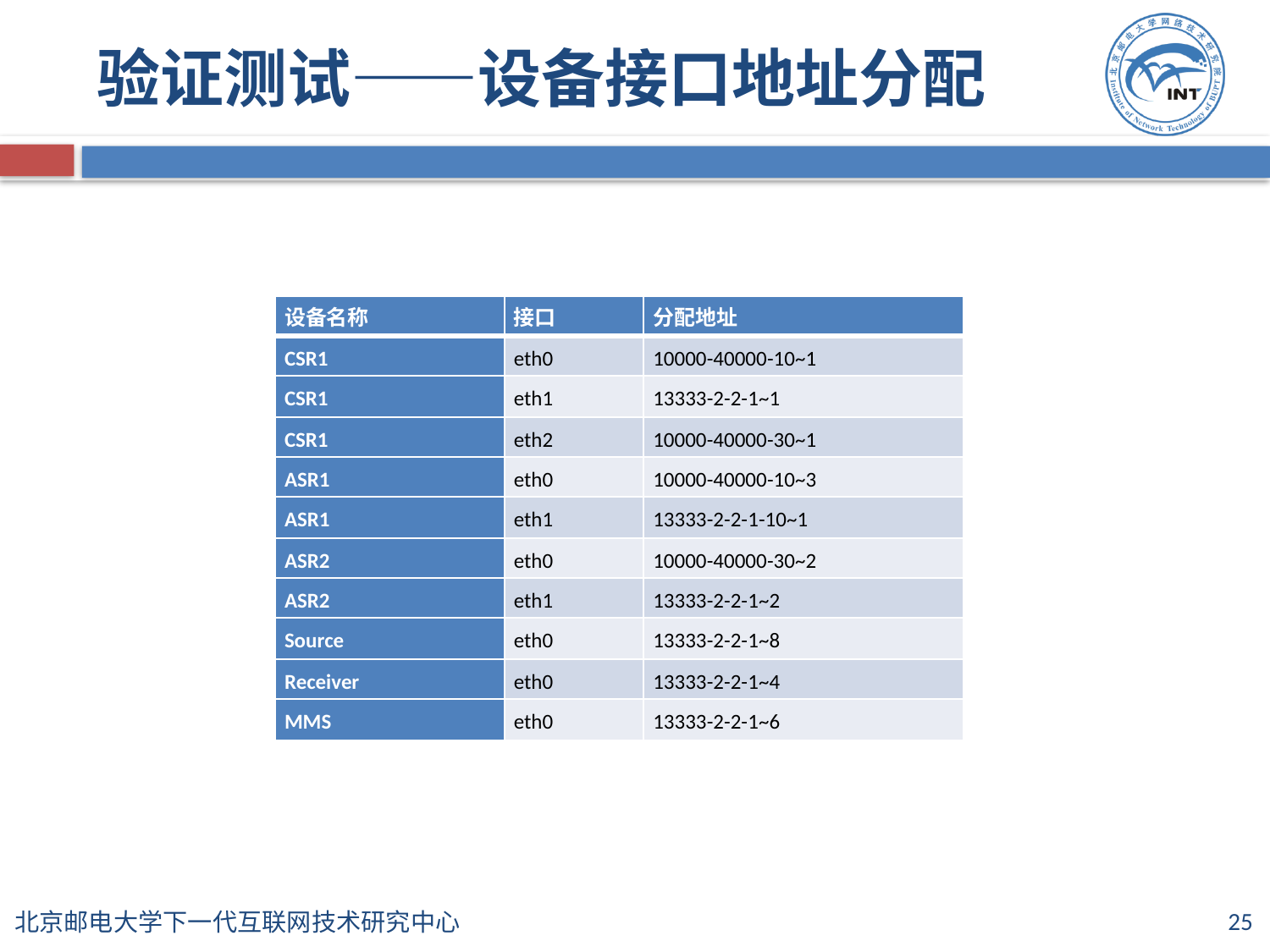

# 验证测试——设备接口地址分配
| 设备名称 | 接口 | 分配地址 |
| --- | --- | --- |
| CSR1 | eth0 | 10000-40000-10~1 |
| CSR1 | eth1 | 13333-2-2-1~1 |
| CSR1 | eth2 | 10000-40000-30~1 |
| ASR1 | eth0 | 10000-40000-10~3 |
| ASR1 | eth1 | 13333-2-2-1-10~1 |
| ASR2 | eth0 | 10000-40000-30~2 |
| ASR2 | eth1 | 13333-2-2-1~2 |
| Source | eth0 | 13333-2-2-1~8 |
| Receiver | eth0 | 13333-2-2-1~4 |
| MMS | eth0 | 13333-2-2-1~6 |
25
北京邮电大学下一代互联网技术研究中心